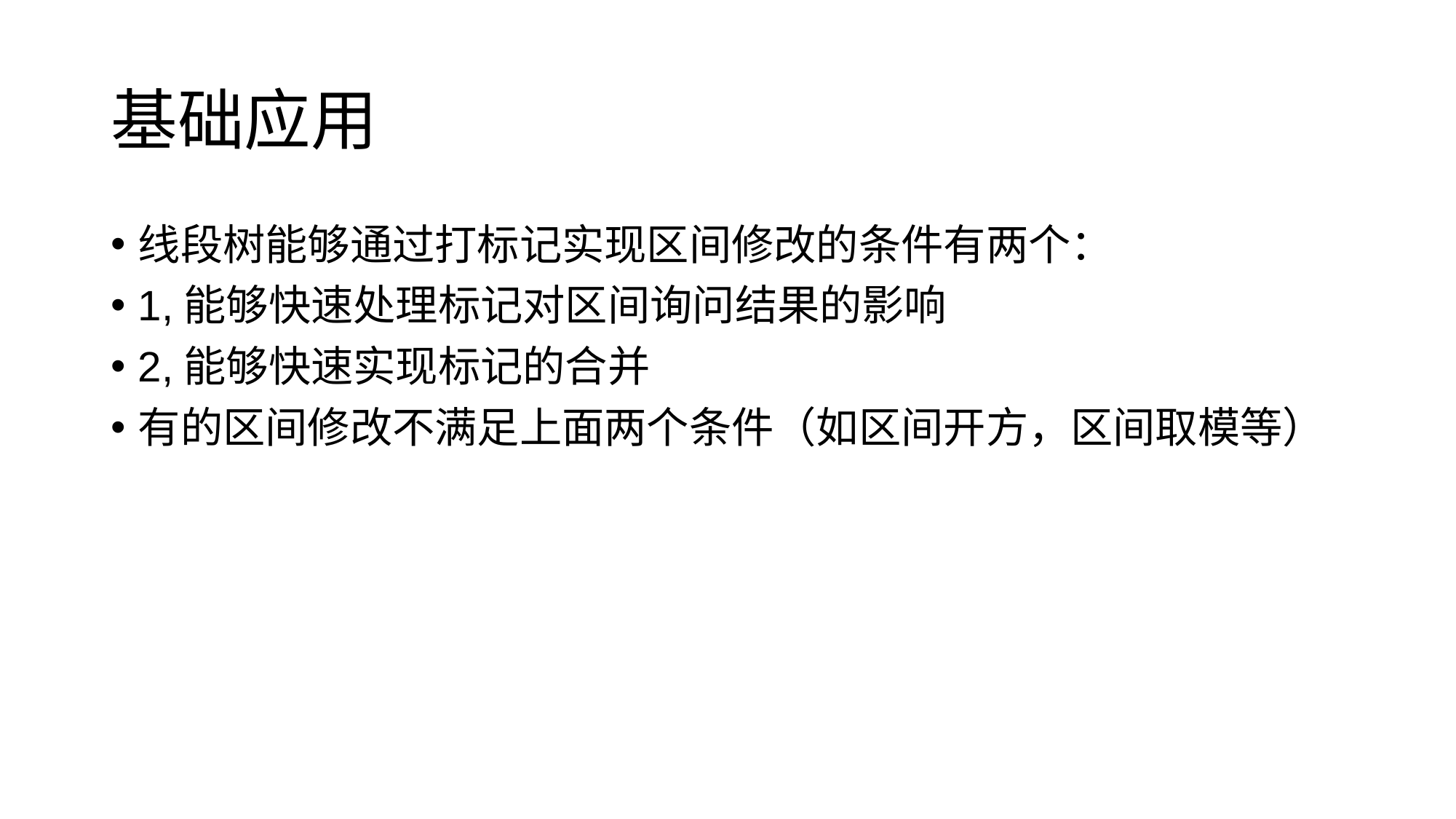

# 基础应用
线段树能够通过打标记实现区间修改的条件有两个：
1,能够快速处理标记对区间询问结果的影响
2,能够快速实现标记的合并
有的区间修改不满足上面两个条件（如区间开方，区间取模等）